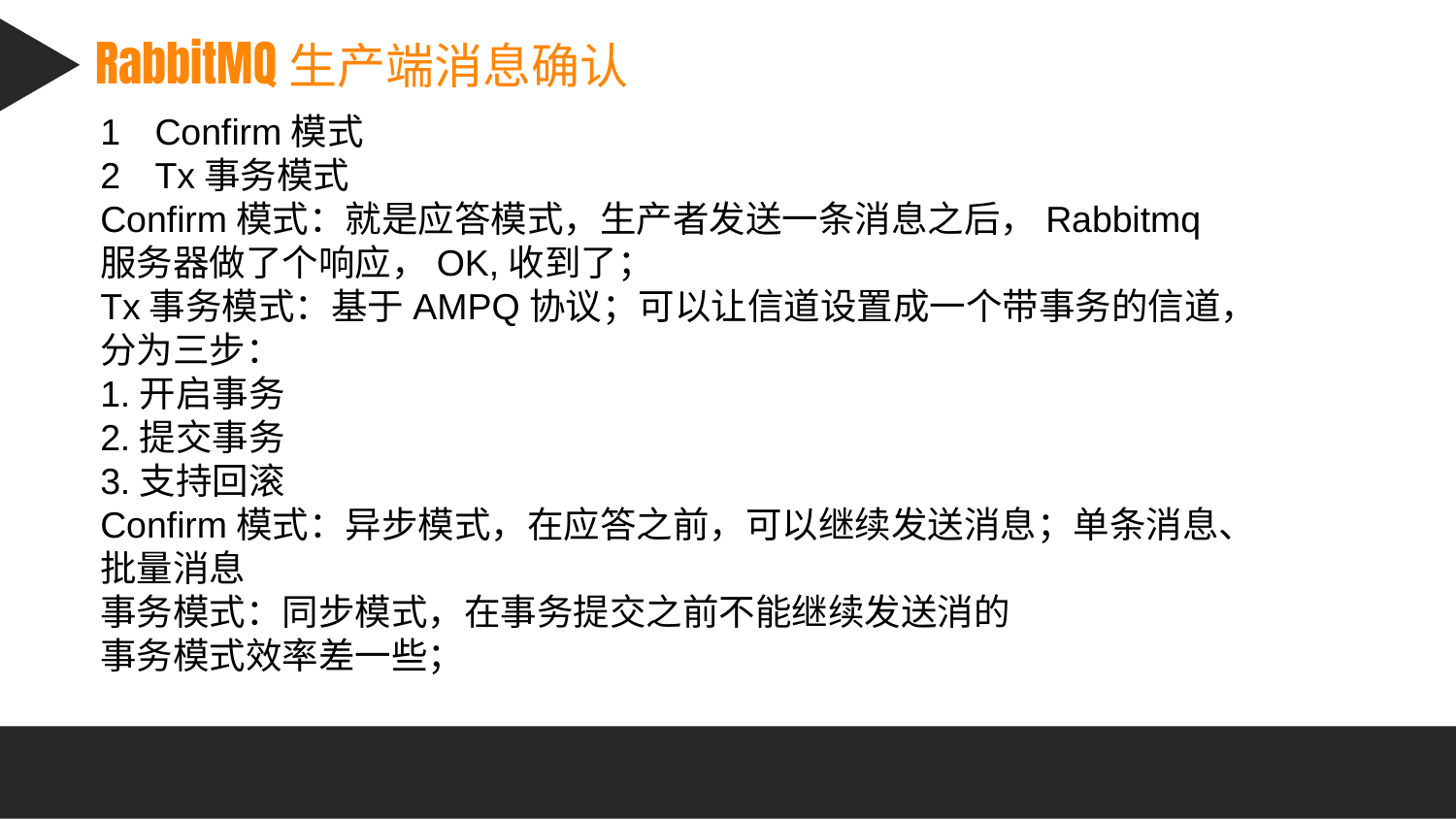

RabbitMQ生产端消息确认
Confirm模式
Tx事务模式
Confirm模式：就是应答模式，生产者发送一条消息之后，Rabbitmq服务器做了个响应，OK,收到了；
Tx事务模式：基于AMPQ协议；可以让信道设置成一个带事务的信道，分为三步：
1.开启事务
2.提交事务
3.支持回滚
Confirm模式：异步模式，在应答之前，可以继续发送消息；单条消息、批量消息
事务模式：同步模式，在事务提交之前不能继续发送消的
事务模式效率差一些；